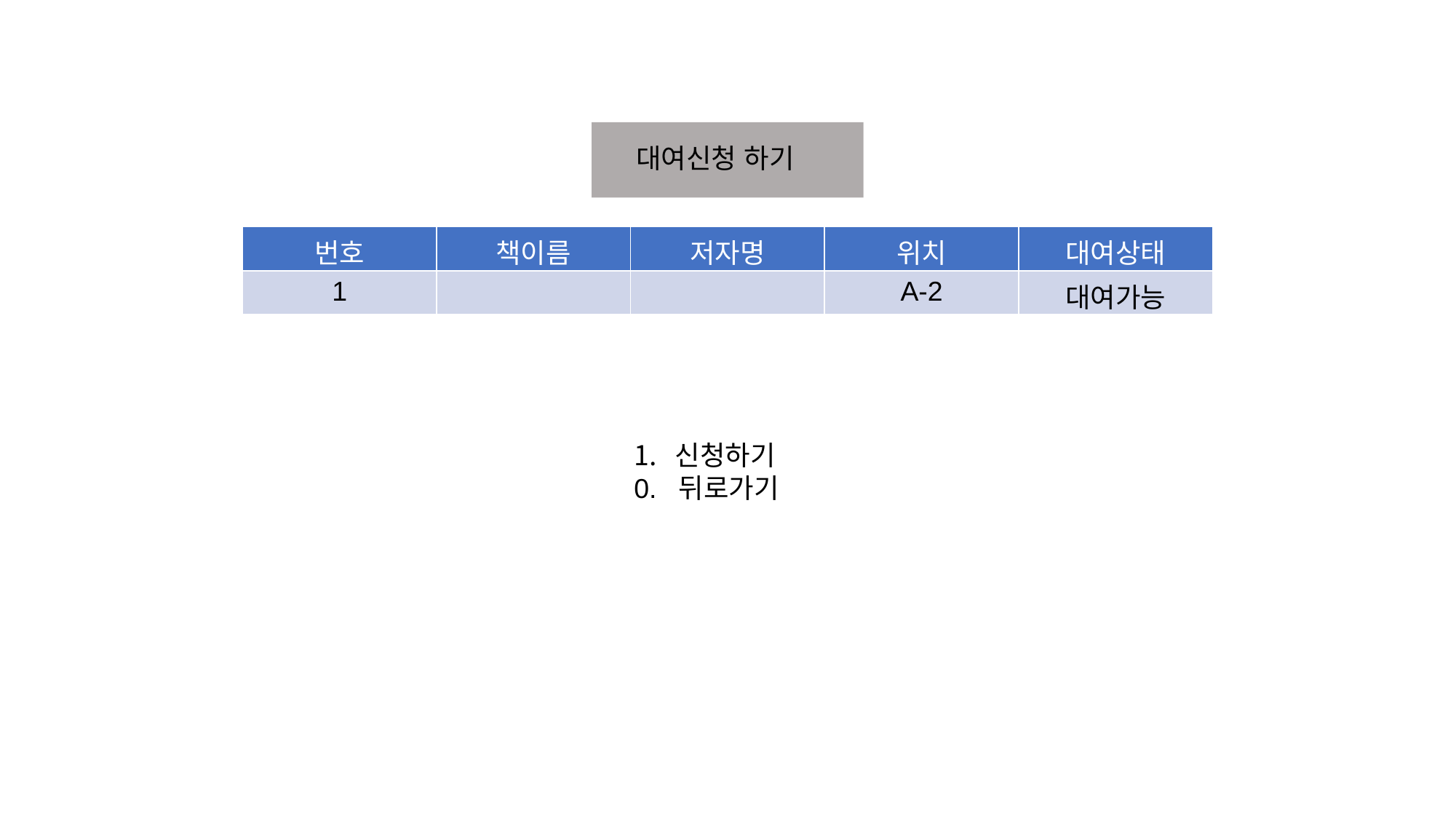

대여신청 하기
| 번호 | 책이름 | 저자명 | 위치 | 대여상태 |
| --- | --- | --- | --- | --- |
| 1 |  |  | A-2 | 대여가능 |
신청하기
0.  뒤로가기